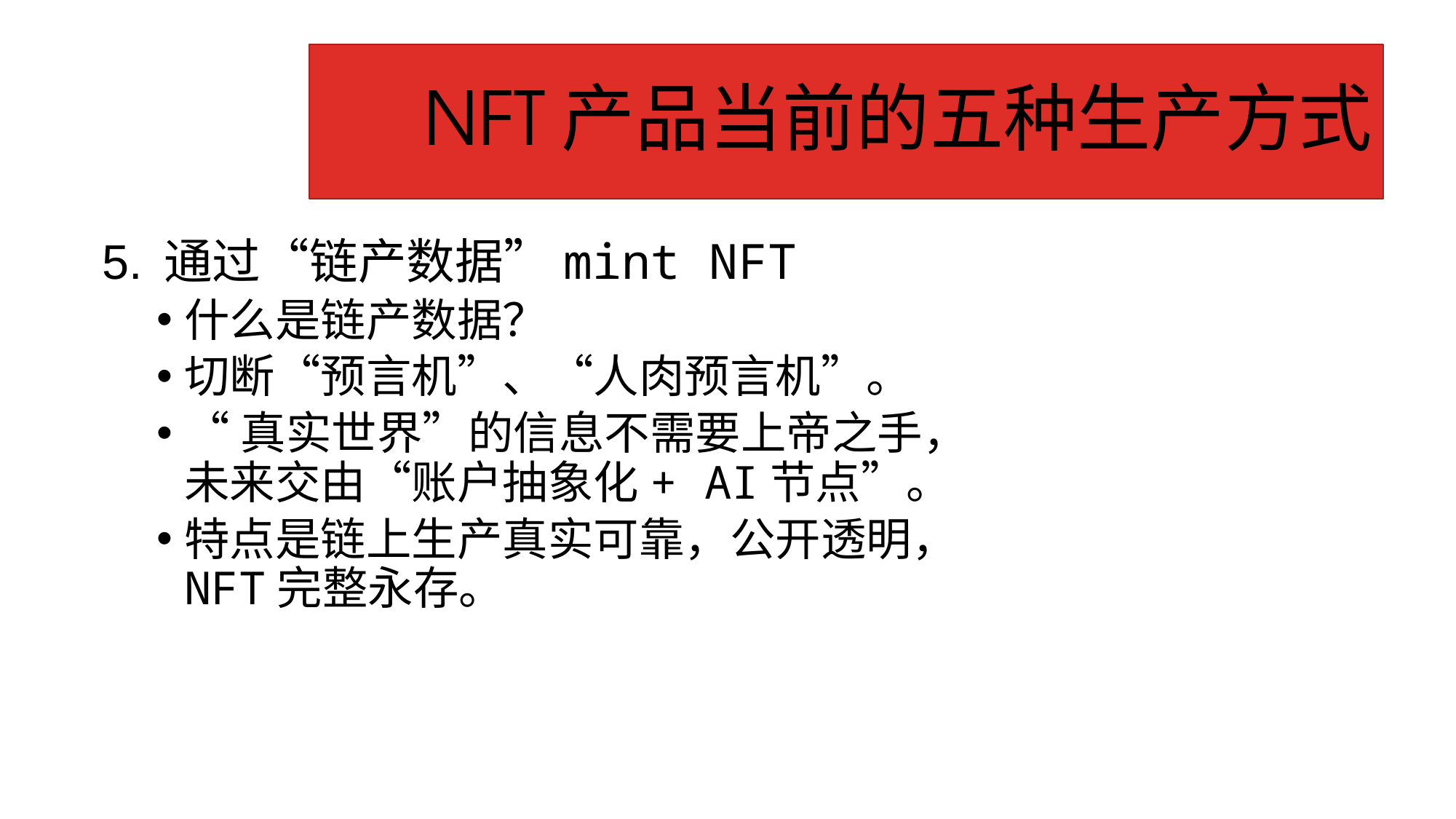

# NFT产品当前的五种生产方式
通过“链产数据”mint NFT
什么是链产数据？
切断“预言机”、“人肉预言机”。
“真实世界”的信息不需要上帝之手，未来交由“账户抽象化+ AI节点”。
特点是链上生产真实可靠，公开透明，NFT完整永存。